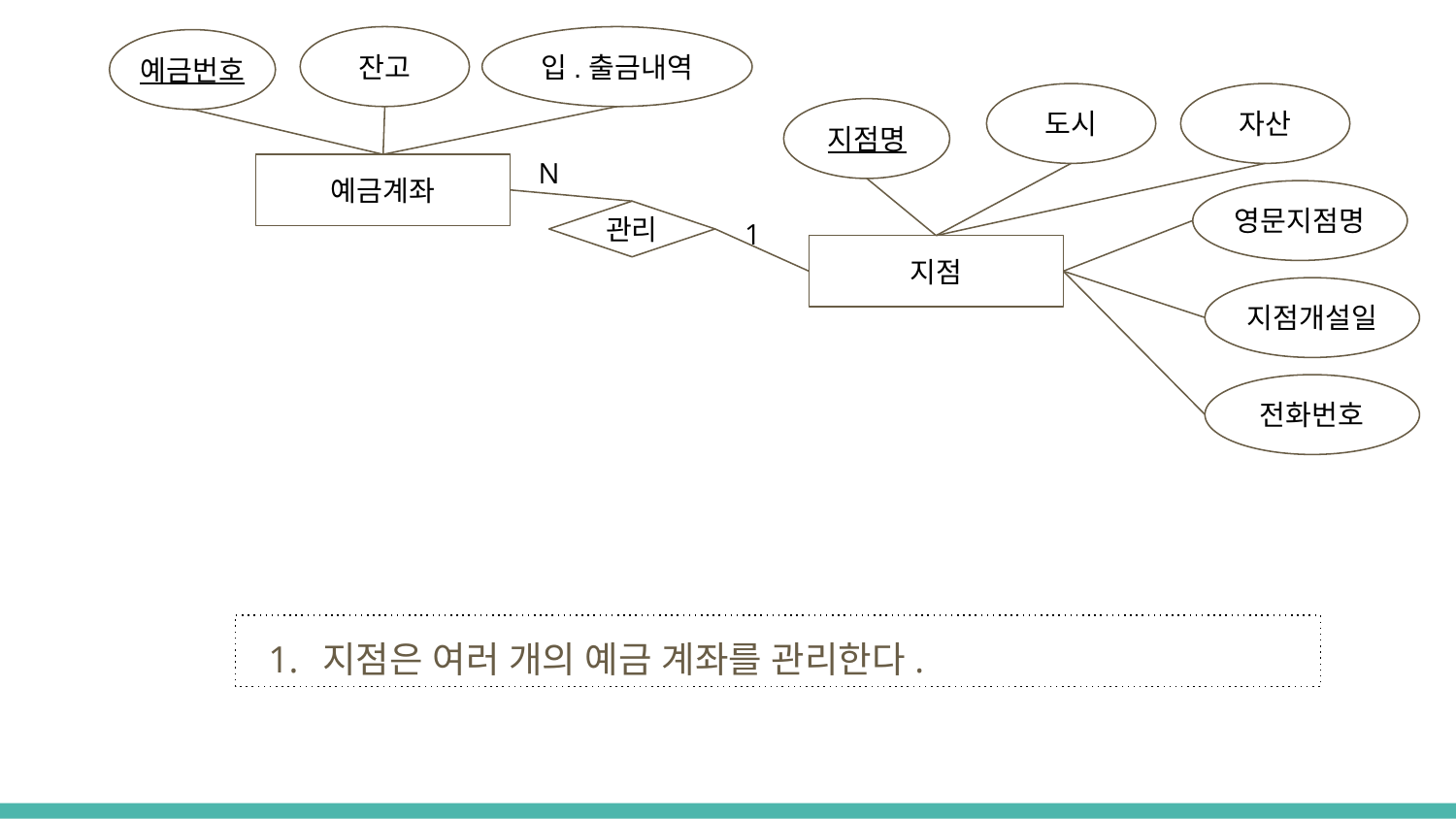

잔고
입.출금내역
예금번호
도시
자산
지점명
N
예금계좌
영문지점명
관리
1
지점
지점개설일
전화번호
지점은 여러 개의 예금 계좌를 관리한다.